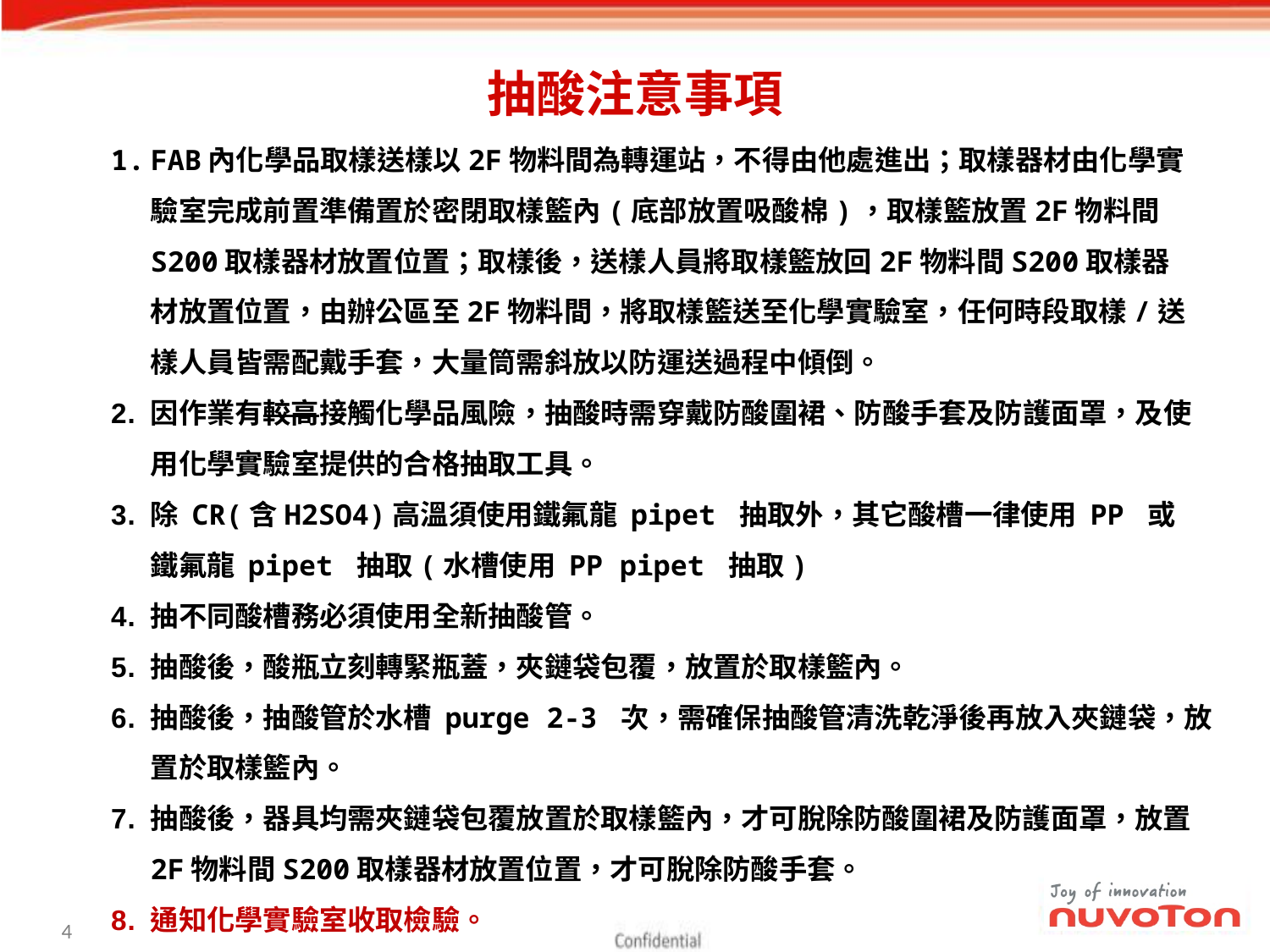

# 抽酸注意事項
FAB內化學品取樣送樣以2F物料間為轉運站，不得由他處進出；取樣器材由化學實驗室完成前置準備置於密閉取樣籃內(底部放置吸酸棉)，取樣籃放置2F物料間S200取樣器材放置位置；取樣後，送樣人員將取樣籃放回2F物料間S200取樣器材放置位置，由辦公區至2F物料間，將取樣籃送至化學實驗室，任何時段取樣/送樣人員皆需配戴手套，大量筒需斜放以防運送過程中傾倒。
因作業有較高接觸化學品風險，抽酸時需穿戴防酸圍裙、防酸手套及防護面罩，及使用化學實驗室提供的合格抽取工具。
除 CR(含H2SO4)高溫須使用鐵氟龍 pipet 抽取外，其它酸槽一律使用 PP 或鐵氟龍 pipet 抽取(水槽使用 PP pipet 抽取)
抽不同酸槽務必須使用全新抽酸管。
抽酸後，酸瓶立刻轉緊瓶蓋，夾鏈袋包覆，放置於取樣籃內。
抽酸後，抽酸管於水槽 purge 2-3 次，需確保抽酸管清洗乾淨後再放入夾鏈袋，放置於取樣籃內。
抽酸後，器具均需夾鏈袋包覆放置於取樣籃內，才可脫除防酸圍裙及防護面罩，放置2F物料間S200取樣器材放置位置，才可脫除防酸手套。
通知化學實驗室收取檢驗。
4